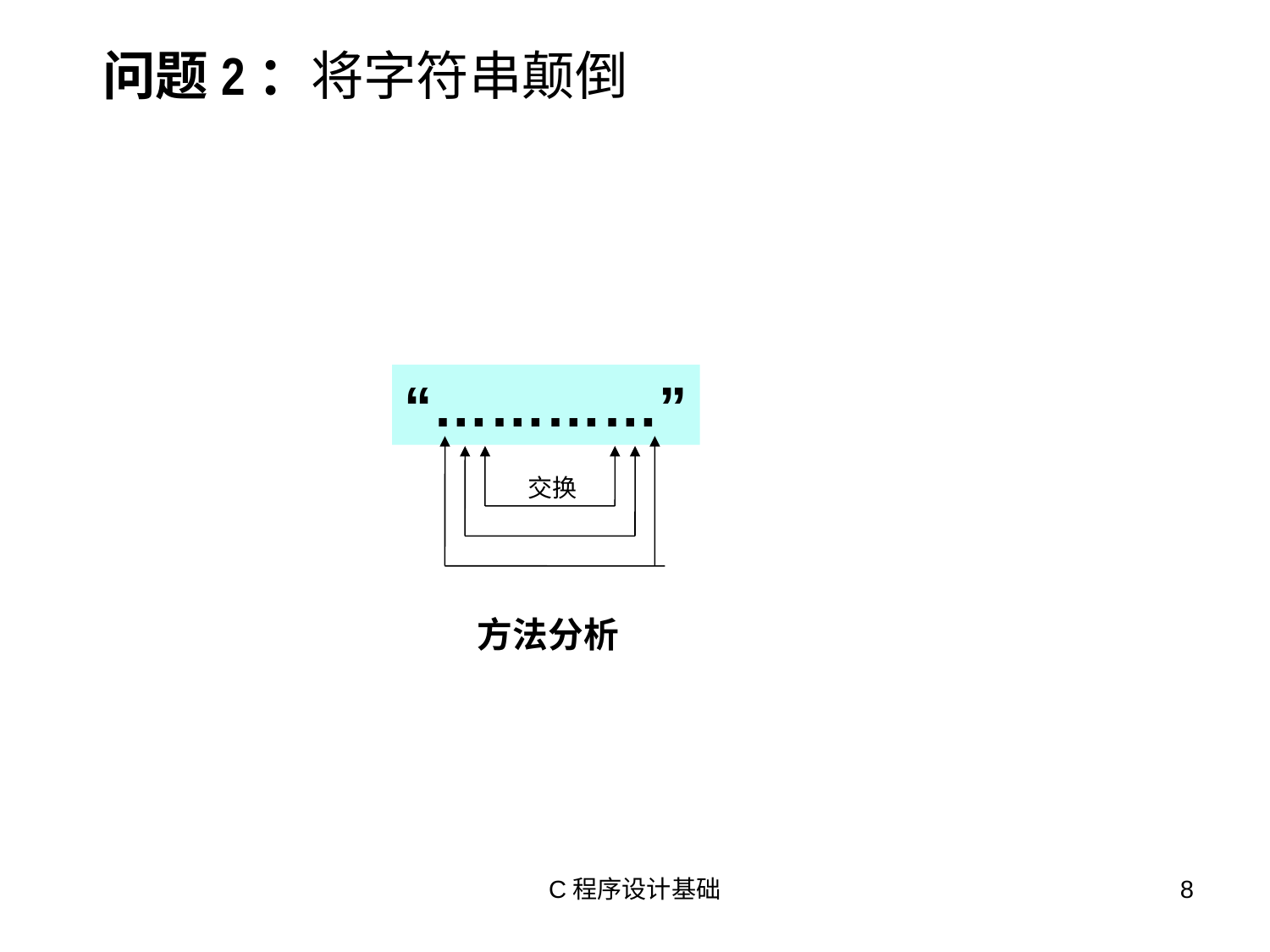

# 问题2：将字符串颠倒
“…………”

交换
方法分析
C程序设计基础
8